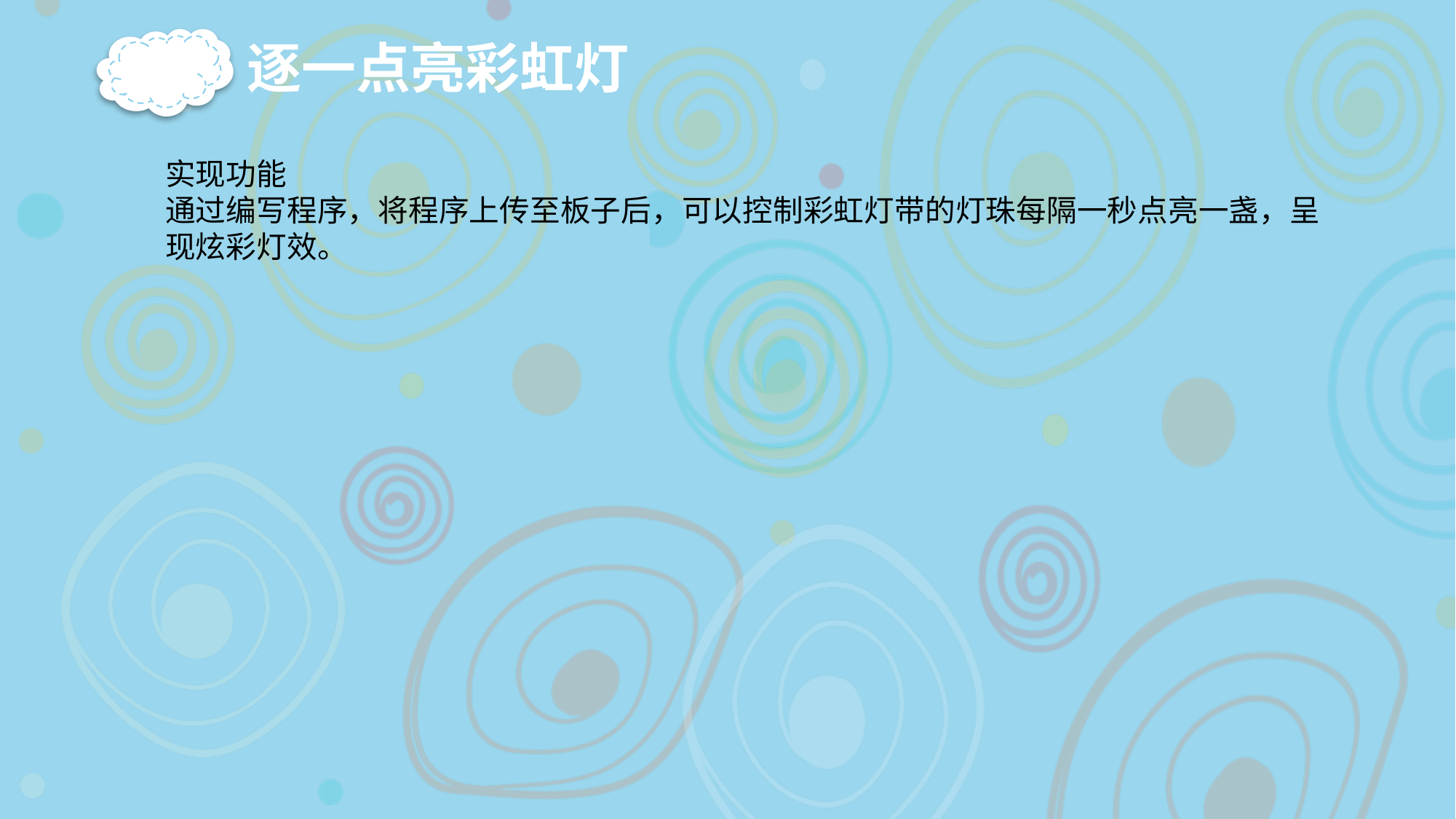

逐一点亮彩虹灯

实现功能
通过编写程序，将程序上传至板子后，可以控制彩虹灯带的灯珠每隔一秒点亮一盏，呈现炫彩灯效。